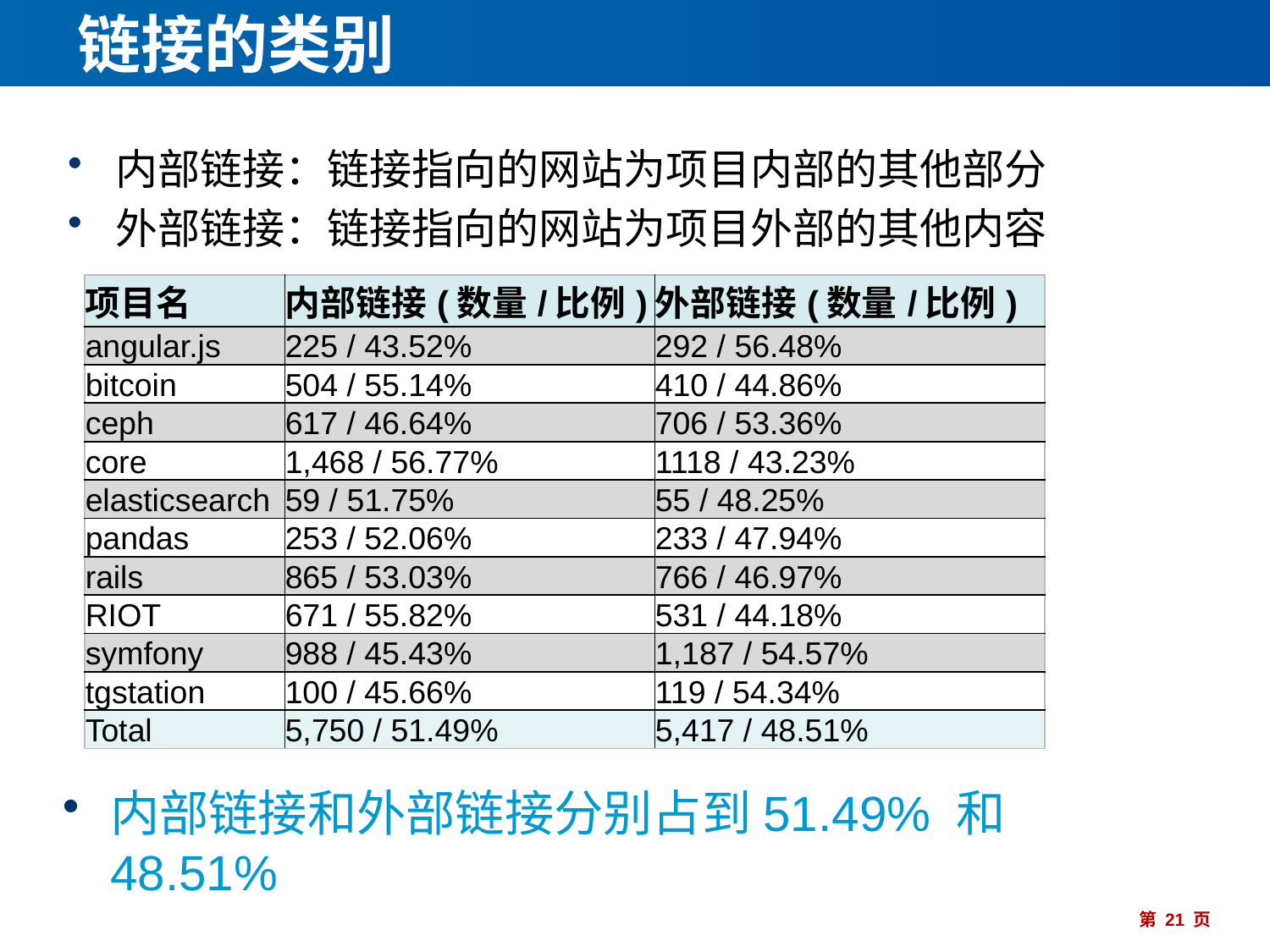

# 链接的类别
内部链接：链接指向的网站为项目内部的其他部分
外部链接：链接指向的网站为项目外部的其他内容
| 项目名 | 内部链接(数量/比例) | 外部链接(数量/比例) |
| --- | --- | --- |
| angular.js | 225 / 43.52% | 292 / 56.48% |
| bitcoin | 504 / 55.14% | 410 / 44.86% |
| ceph | 617 / 46.64% | 706 / 53.36% |
| core | 1,468 / 56.77% | 1118 / 43.23% |
| elasticsearch | 59 / 51.75% | 55 / 48.25% |
| pandas | 253 / 52.06% | 233 / 47.94% |
| rails | 865 / 53.03% | 766 / 46.97% |
| RIOT | 671 / 55.82% | 531 / 44.18% |
| symfony | 988 / 45.43% | 1,187 / 54.57% |
| tgstation | 100 / 45.66% | 119 / 54.34% |
| Total | 5,750 / 51.49% | 5,417 / 48.51% |
内部链接和外部链接分别占到51.49% 和48.51%
第 21 页